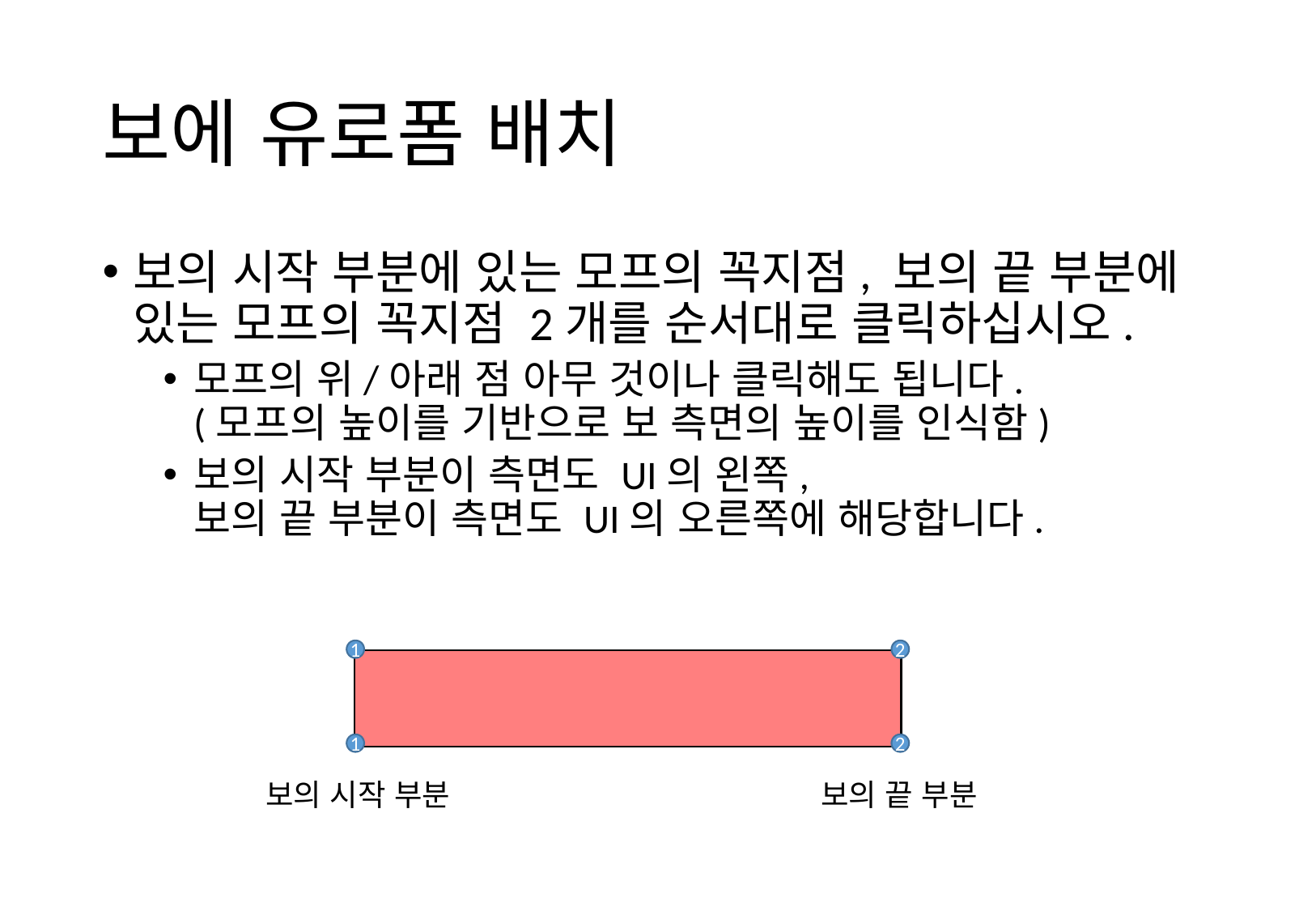

# 보에 유로폼 배치
보의 시작 부분에 있는 모프의 꼭지점, 보의 끝 부분에 있는 모프의 꼭지점 2개를 순서대로 클릭하십시오.
모프의 위/아래 점 아무 것이나 클릭해도 됩니다.
(모프의 높이를 기반으로 보 측면의 높이를 인식함)
보의 시작 부분이 측면도 UI의 왼쪽,
보의 끝 부분이 측면도 UI의 오른쪽에 해당합니다.
1
2

1
2
보의 시작 부분
보의 끝 부분